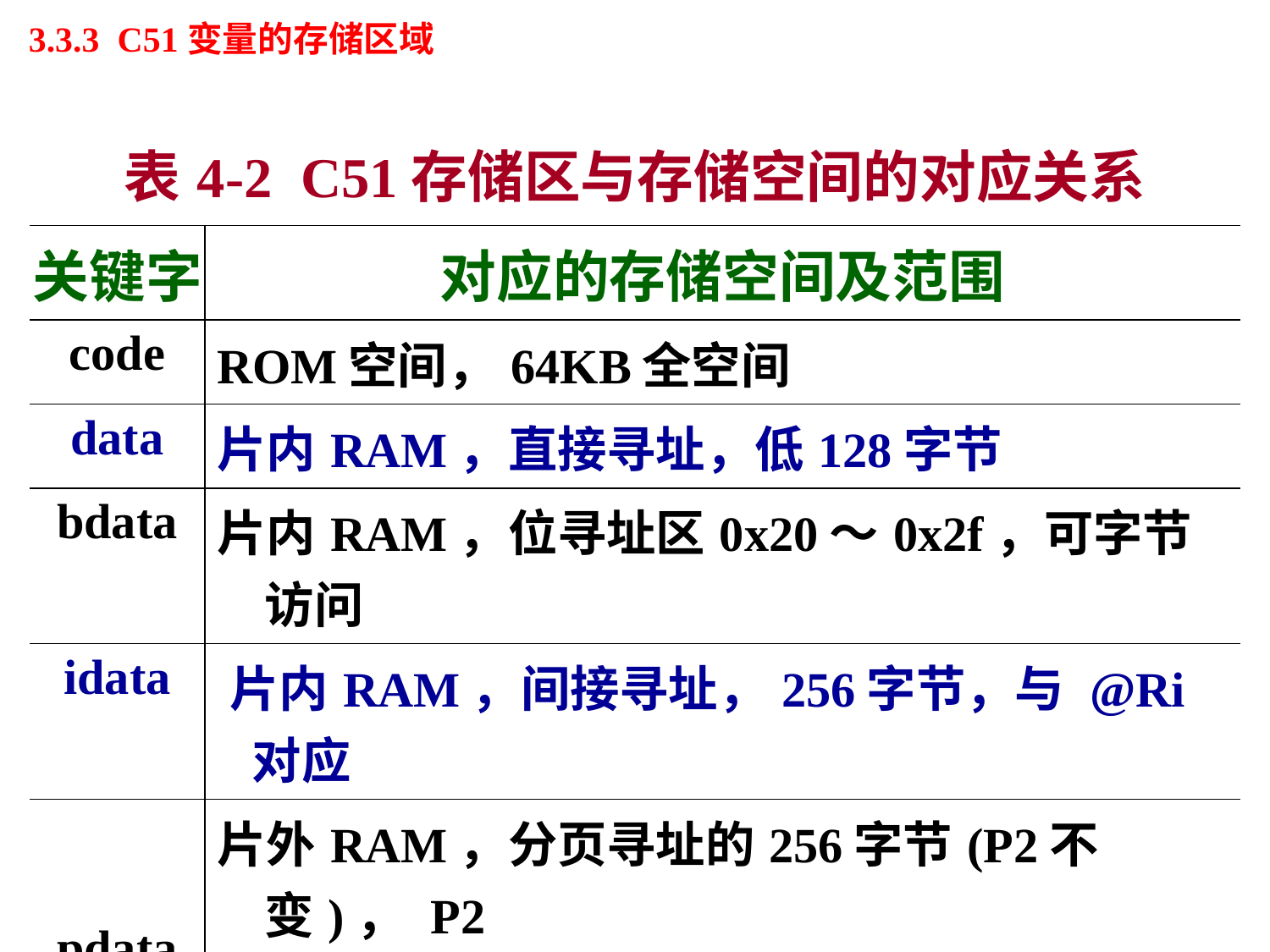

# 3.3.3  C51变量的存储区域
| 表4-2 C51存储区与存储空间的对应关系 |  |
| --- | --- |
| 关键字 | 对应的存储空间及范围 |
| code | ROM空间，64KB全空间 |
| data | 片内RAM，直接寻址，低128字节 |
| bdata | 片内RAM，位寻址区0x20～0x2f，可字节访问 |
| idata | 片内RAM，间接寻址，256字节，与 @Ri 对应 |
| pdata | 片外RAM，分页寻址的256字节(P2不变)， P2 改变可寻址64KB全空间，与MOVX @Ri 对应 |
| xdata | 片外RAM，64KB全空间 |
| bit | 片内RAM位寻找区，位地址0x00～0x7f，128位 |
|  |  |